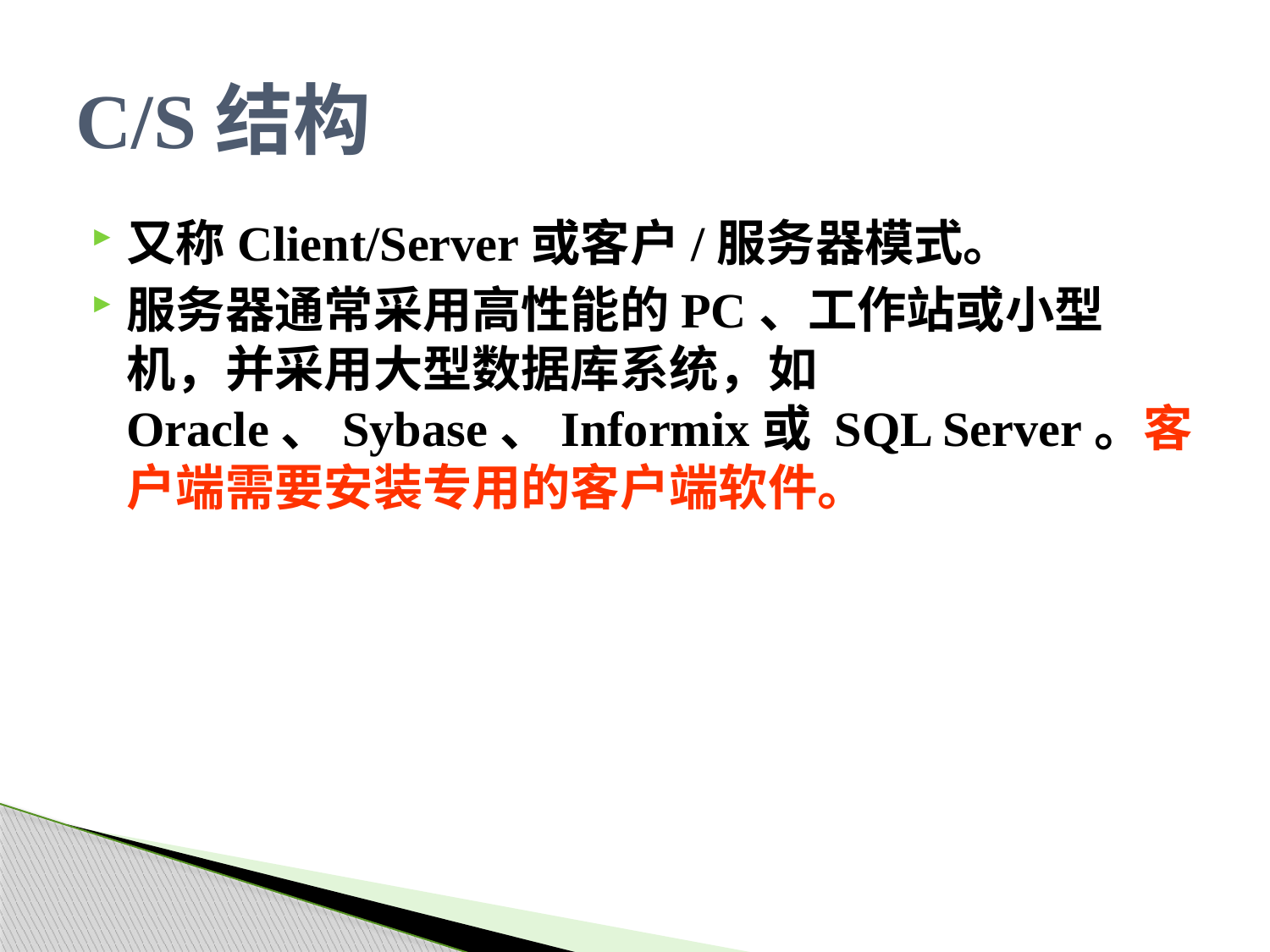

# C/S结构
又称Client/Server或客户/服务器模式。
服务器通常采用高性能的PC、工作站或小型机，并采用大型数据库系统，如Oracle、Sybase、Informix或 SQL Server。客户端需要安装专用的客户端软件。